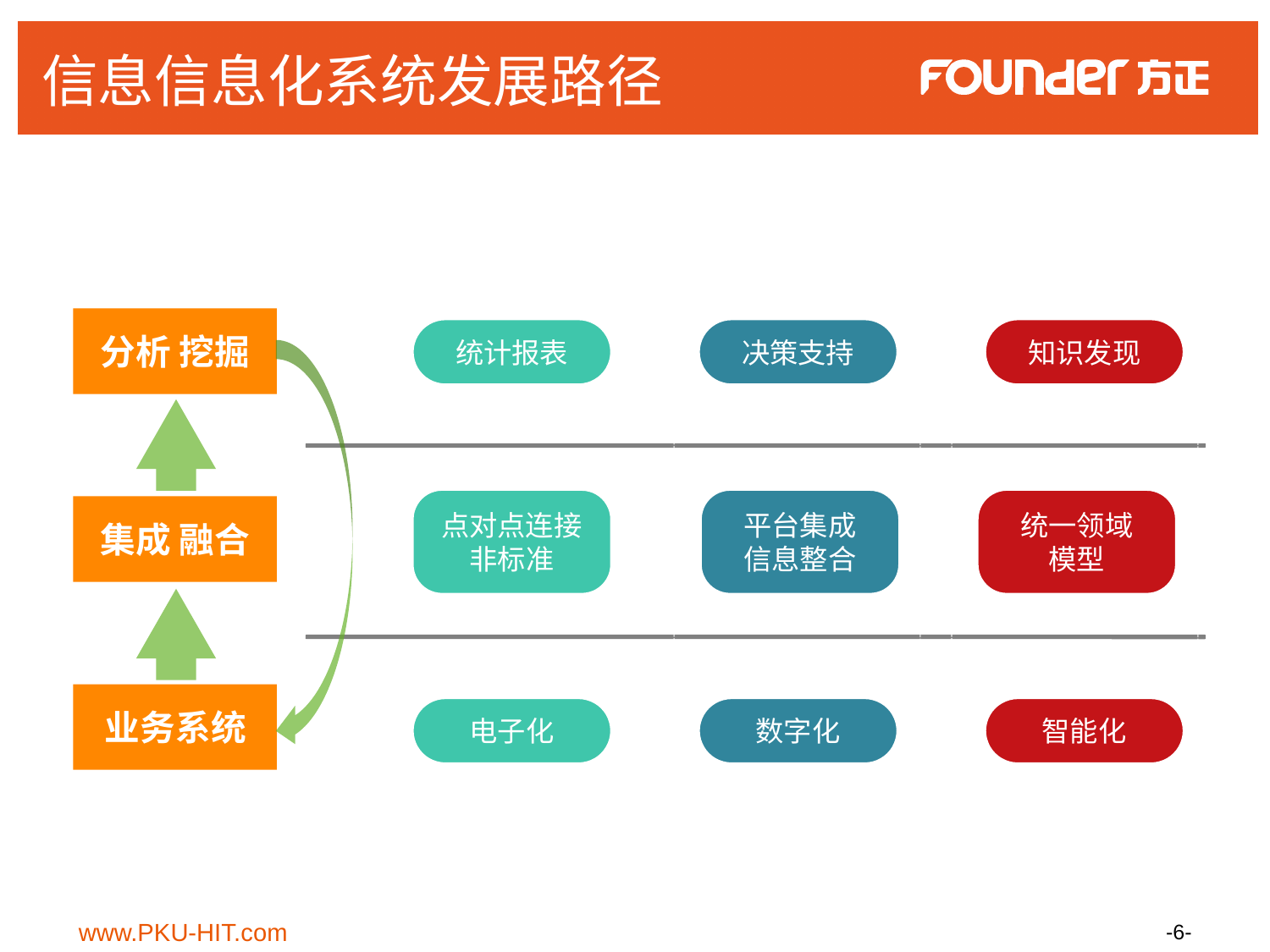

信息信息化系统发展路径

分析 挖掘
统计报表
决策支持
知识发现

点对点连接
非标准
平台集成
信息整合
统一领域
模型
集成 融合

业务系统
电子化
数字化
智能化
V 1.0
V 2.0
V 3.0